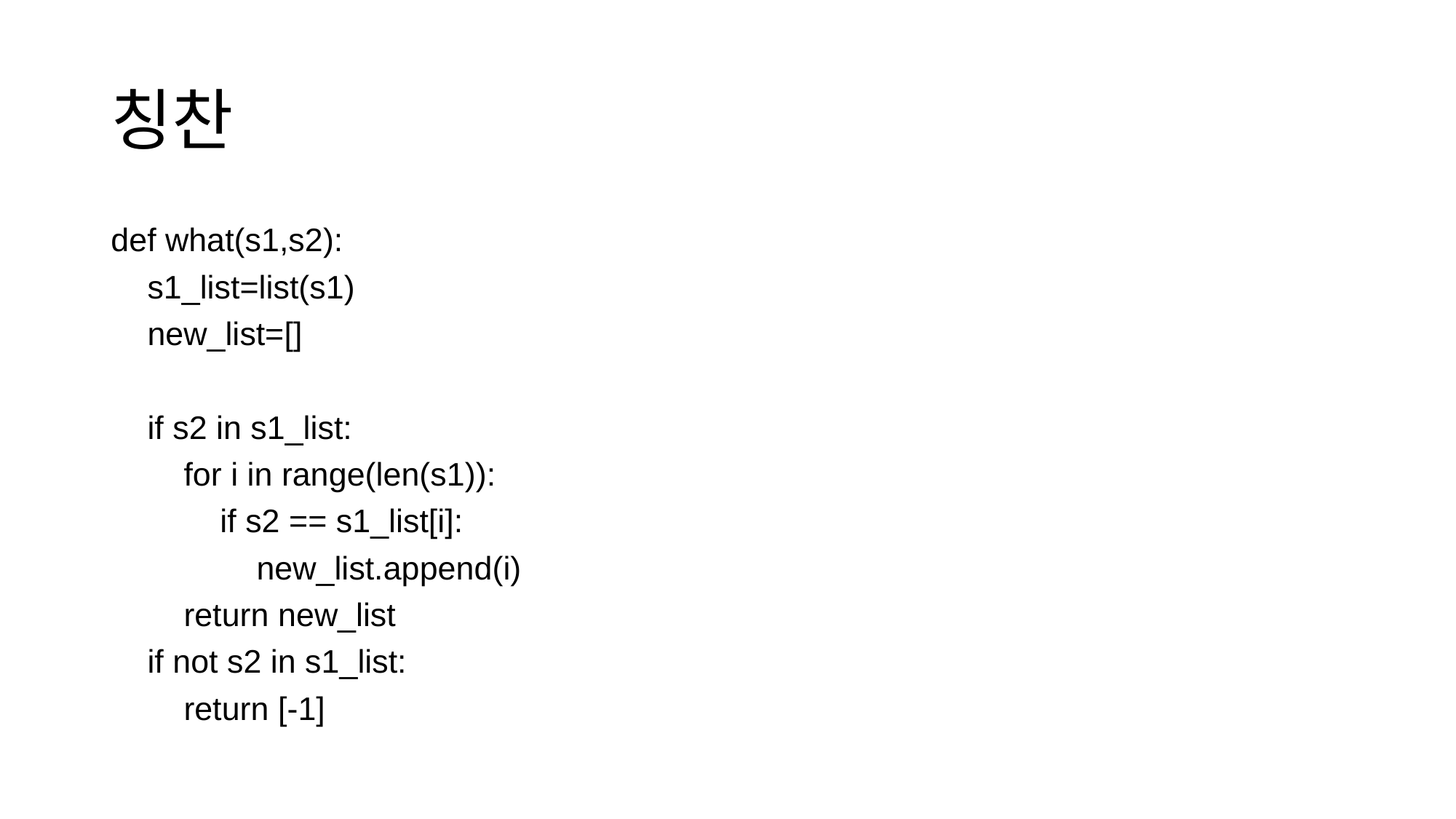

# 칭찬
def what(s1,s2):
    s1_list=list(s1)
    new_list=[]

    if s2 in s1_list:
        for i in range(len(s1)):
            if s2 == s1_list[i]:
                new_list.append(i)
        return new_list
    if not s2 in s1_list:
        return [-1]